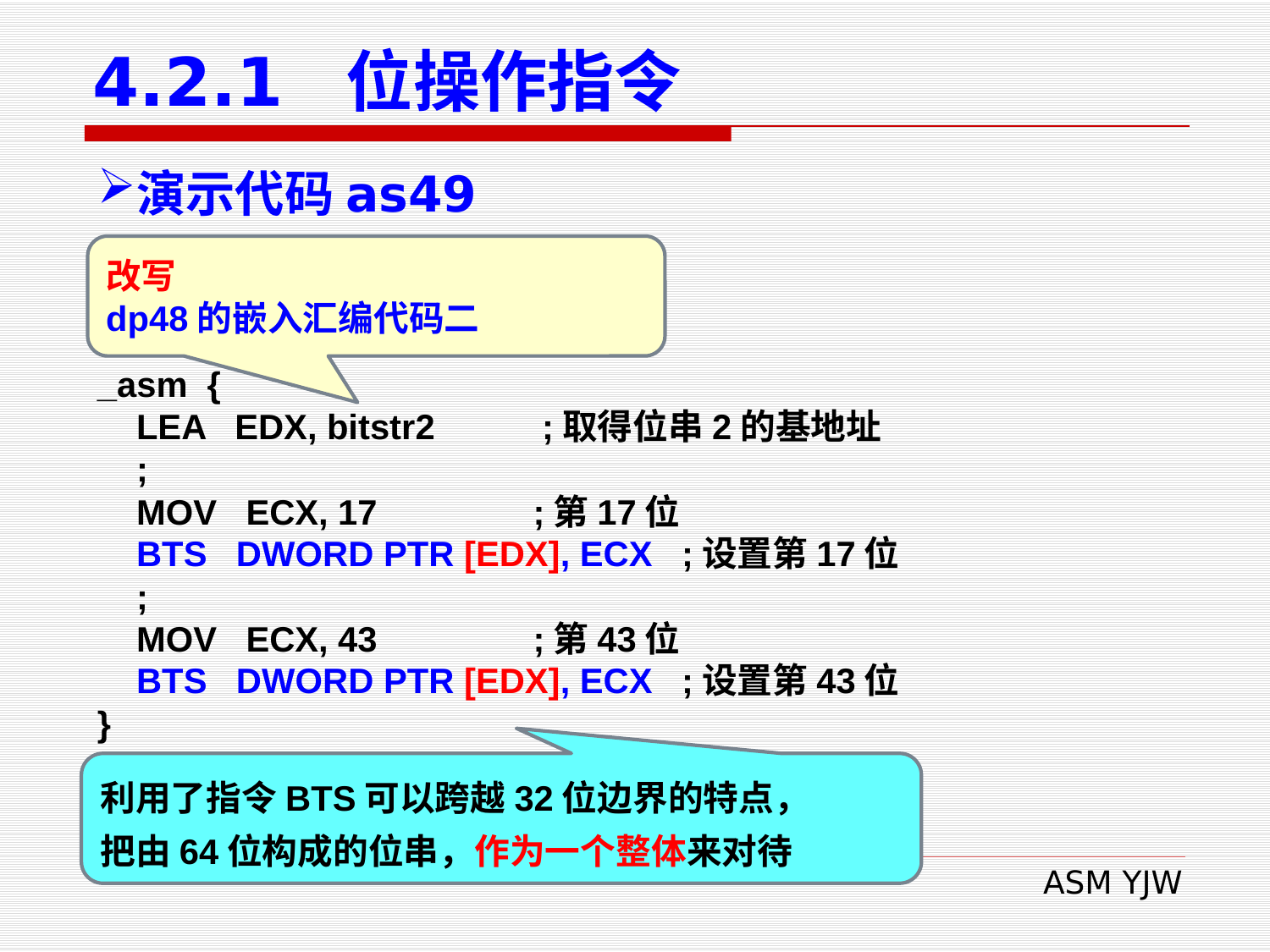

# 4.2.1  位操作指令
演示代码as49
改写
dp48的嵌入汇编代码二
_asm  {
    LEA   EDX, bitstr2           ;取得位串2的基地址
    ;
    MOV   ECX, 17                ;第17位
    BTS   DWORD PTR [EDX], ECX   ;设置第17位
    ;
    MOV   ECX, 43                ;第43位
    BTS   DWORD PTR [EDX], ECX   ;设置第43位
}
利用了指令BTS可以跨越32位边界的特点，
把由64位构成的位串，作为一个整体来对待